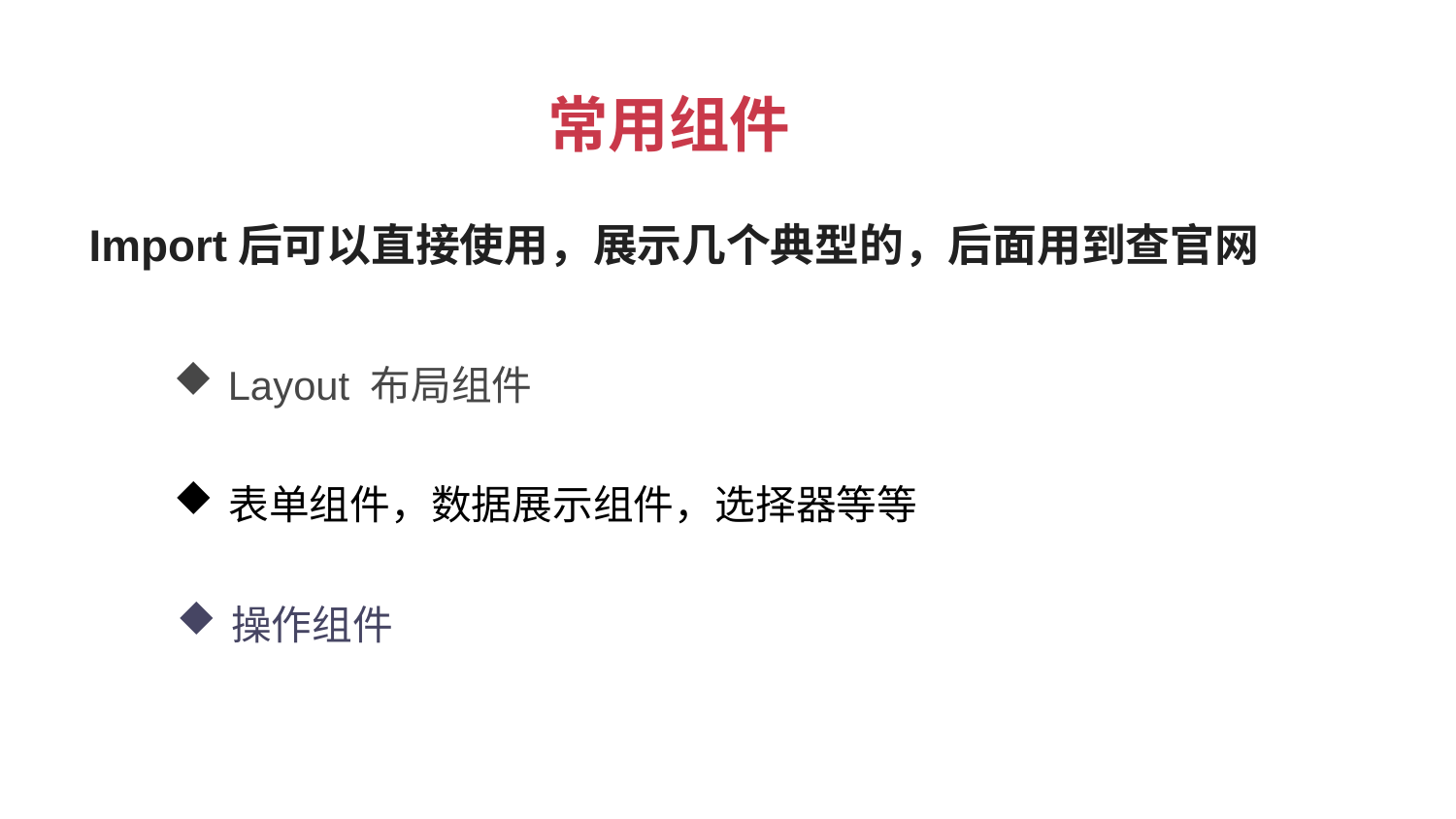

常用组件
Import后可以直接使用，展示几个典型的，后面用到查官网
Layout 布局组件
表单组件，数据展示组件，选择器等等
操作组件